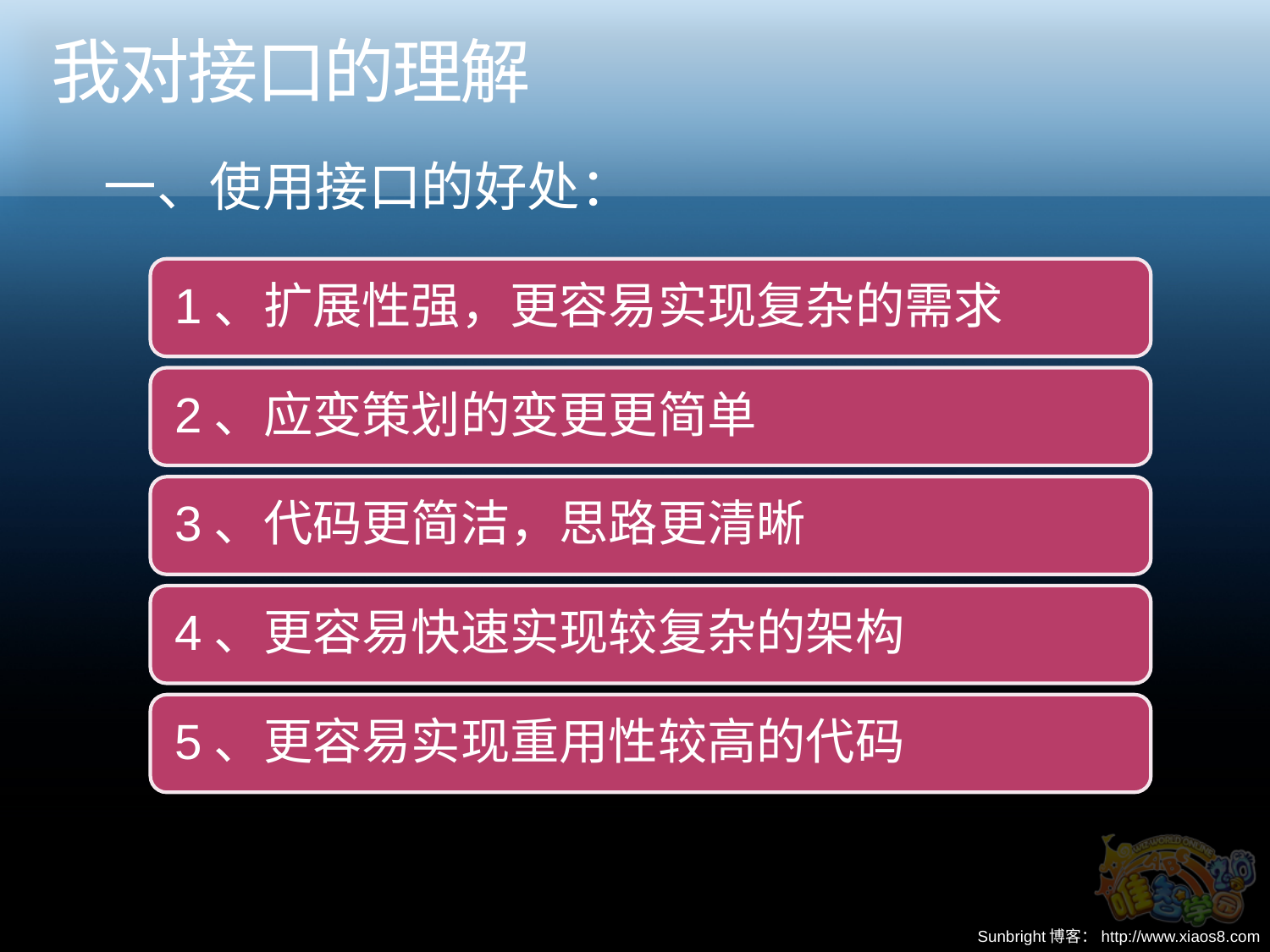

# 我对接口的理解
一、使用接口的好处：
1、扩展性强，更容易实现复杂的需求
2、应变策划的变更更简单
3、代码更简洁，思路更清晰
4、更容易快速实现较复杂的架构
5、更容易实现重用性较高的代码